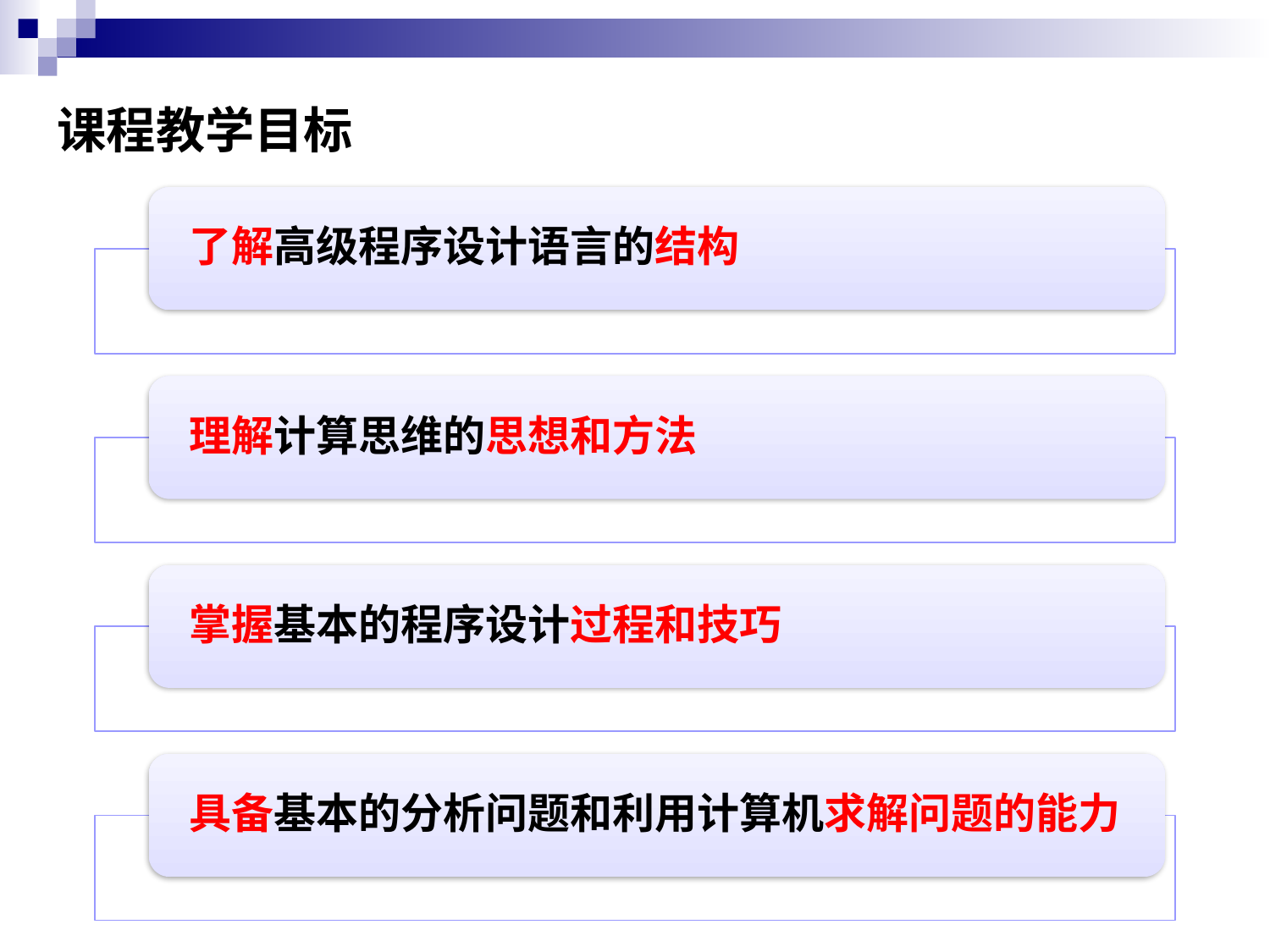

课程教学目标
了解高级程序设计语言的结构
理解计算思维的思想和方法
掌握基本的程序设计过程和技巧
具备基本的分析问题和利用计算机求解问题的能力